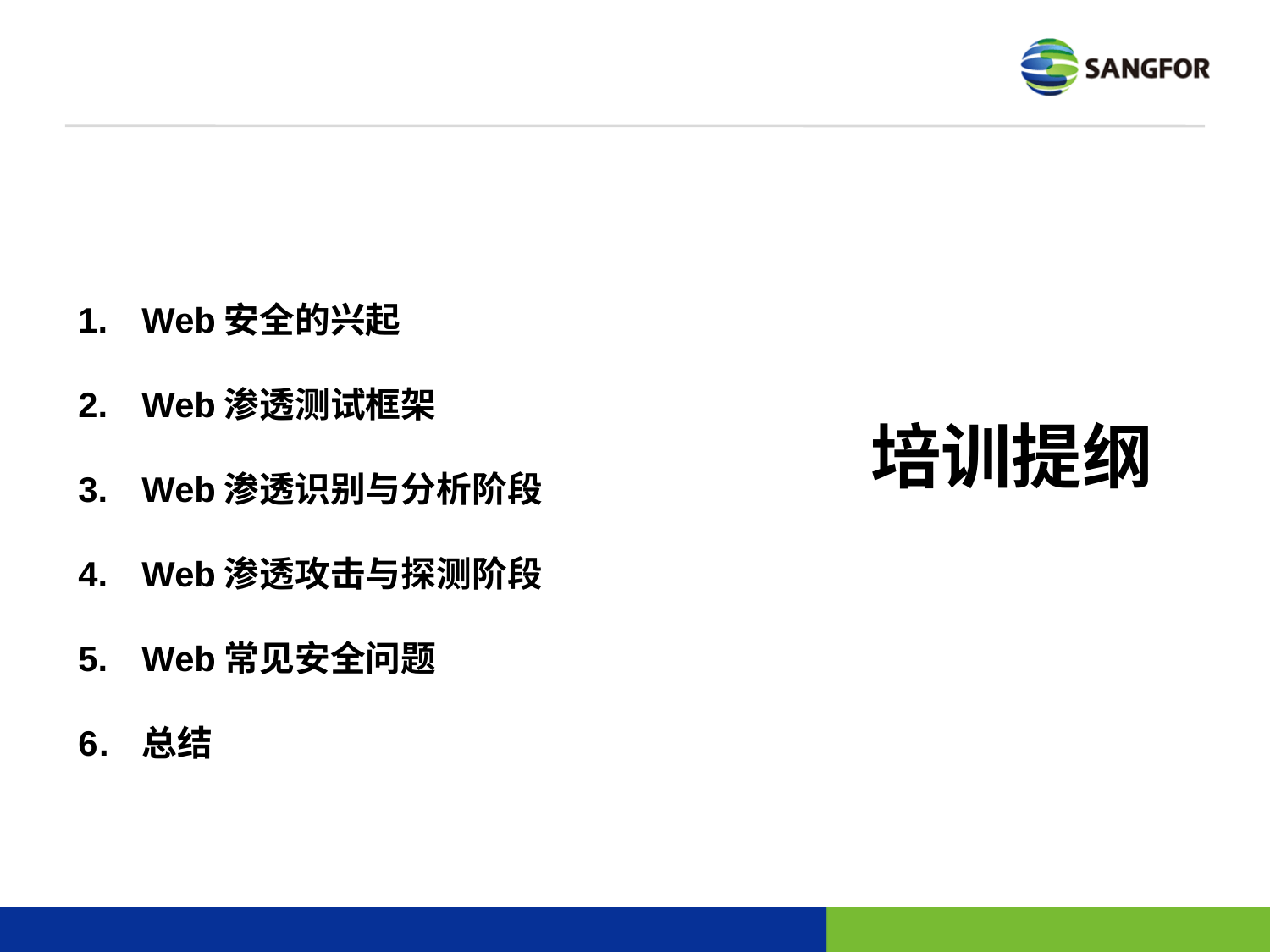

Web安全的兴起
Web渗透测试框架
Web渗透识别与分析阶段
Web渗透攻击与探测阶段
Web常见安全问题
总结
# 培训提纲